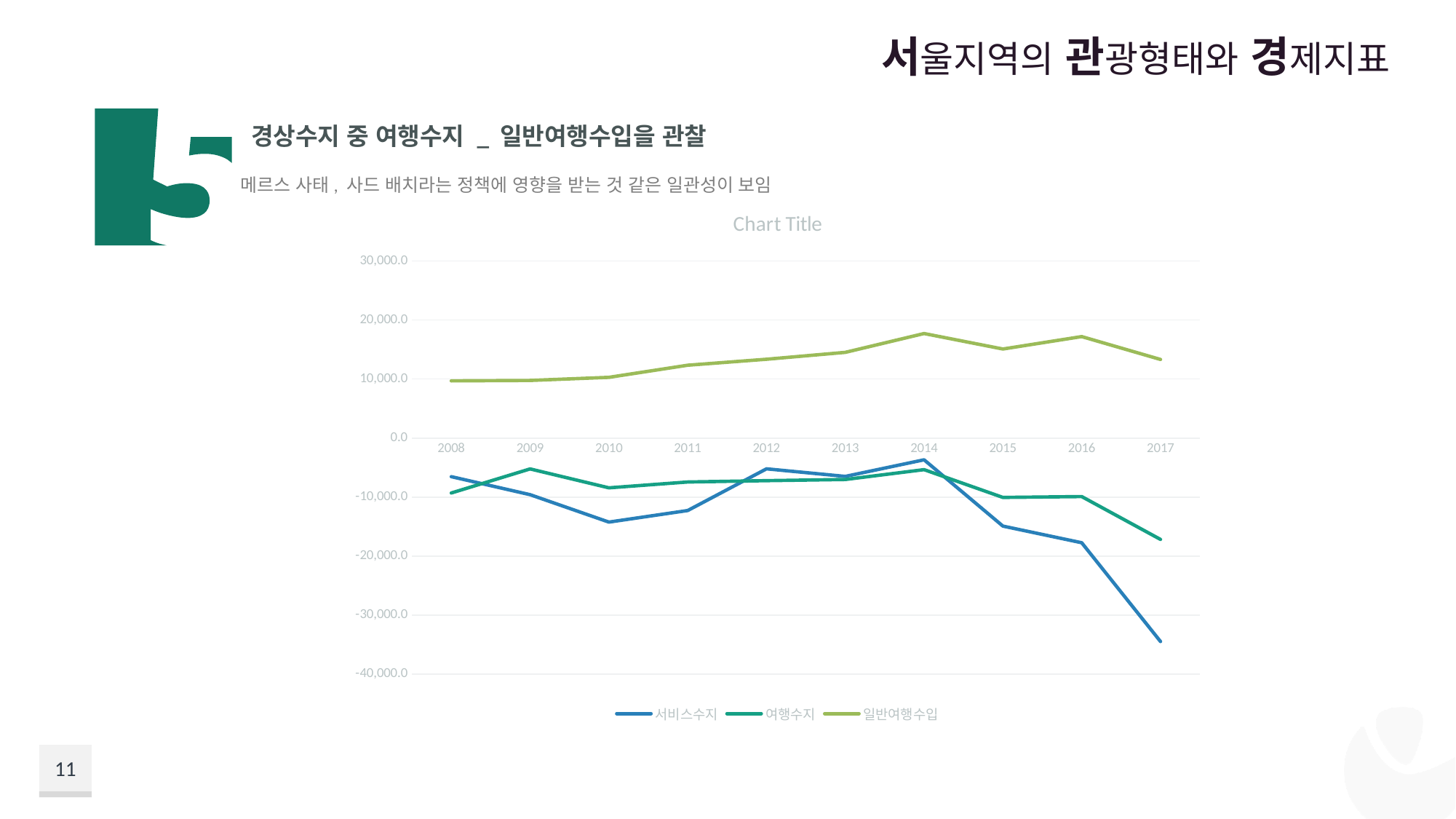

서울지역의 관광형태와 경제지표

경상수지 중 여행수지 _ 일반여행수입을 관찰
메르스 사태, 사드 배치라는 정책에 영향을 받는 것 같은 일관성이 보임

### Chart:

| Category | 서비스수지 | 여행수지 | 일반여행수입 |
|---|---|---|---|
| 2008 | -6542.9 | -9305.7 | 9696.1 |
| 2009 | -9589.9 | -5231.4 | 9767.2 |
| 2010 | -14238.4 | -8437.8 | 10290.5 |
| 2011 | -12279.1 | -7444.8 | 12347.2 |
| 2012 | -5213.6 | -7216.4 | 13356.7 |
| 2013 | -6499.2 | -7018.8 | 14524.8 |
| 2014 | -3678.5 | -5356.3 | 17711.8 |
| 2015 | -14916.8 | -10055.6 | 15091.7 |
| 2016 | -17737.4 | -9911.6 | 17199.7 |
| 2017 | -34472.2 | -17172.9 | 13323.7 |
11